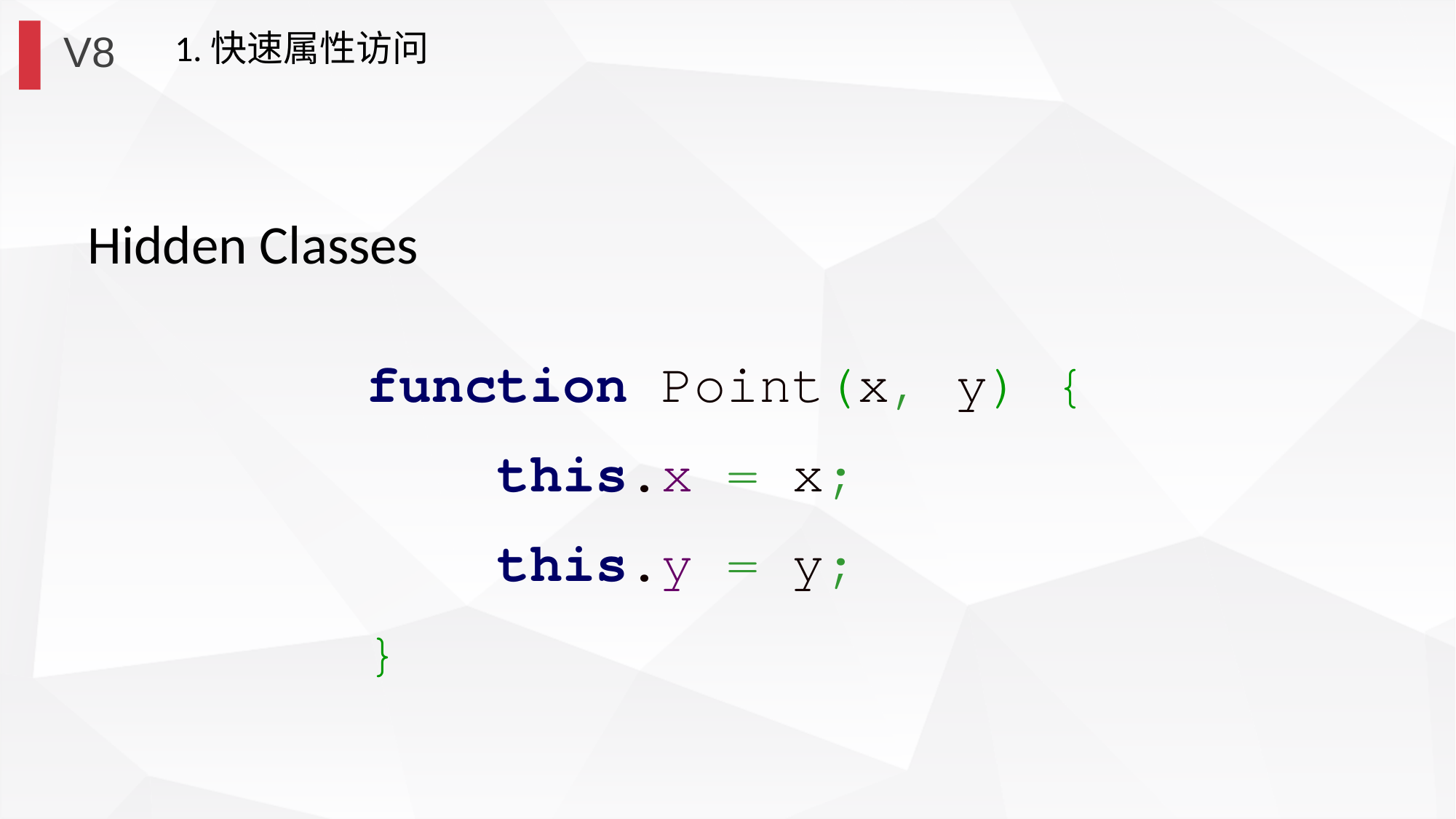

V8
1.快速属性访问

Hidden Classes
function Point(x, y) {
    this.x = x;
    this.y = y;
}